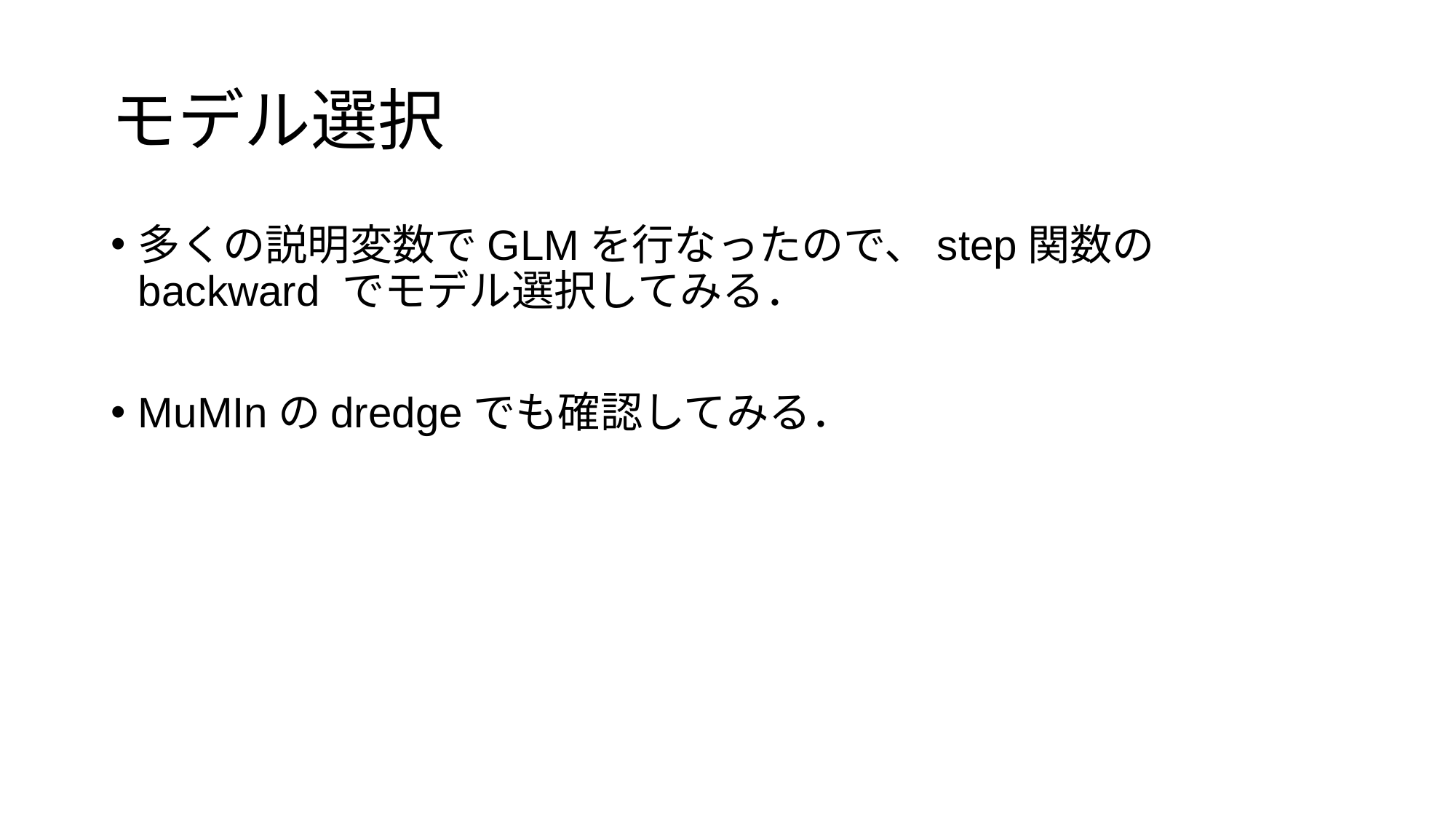

# モデル選択
多くの説明変数でGLMを行なったので、step関数のbackward でモデル選択してみる．

MuMInのdredgeでも確認してみる．